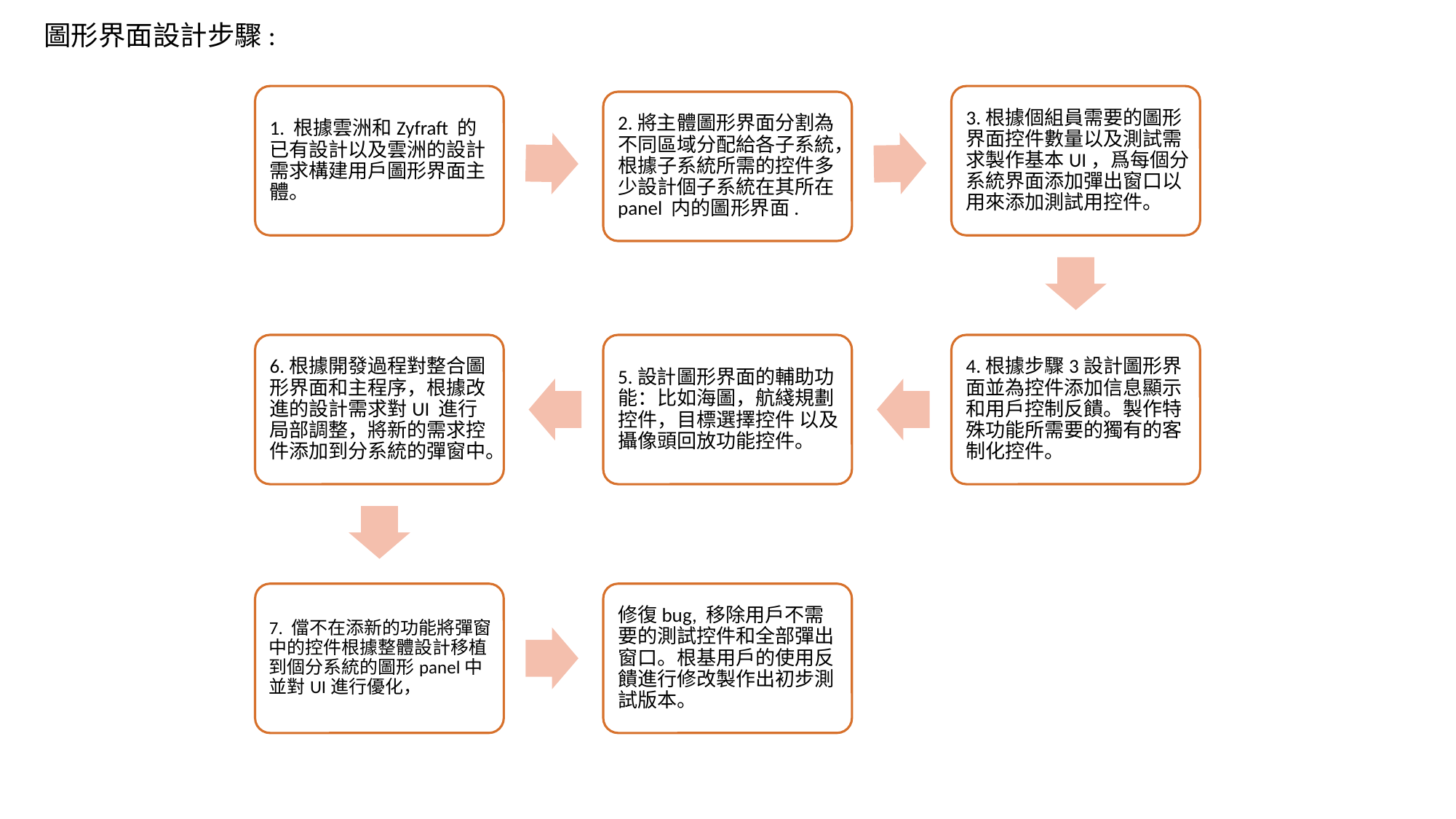

圖形界面設計步驟:
1. 根據雲洲和Zyfraft 的已有設計以及雲洲的設計需求構建用戶圖形界面主體。

2.將主體圖形界面分割為不同區域分配給各子系統，根據子系統所需的控件多少設計個子系統在其所在panel 内的圖形界面.

3.根據個組員需要的圖形界面控件數量以及測試需求製作基本UI，爲每個分系統界面添加彈出窗口以用來添加測試用控件。

4.根據步驟3設計圖形界面並為控件添加信息顯示和用戶控制反饋。製作特殊功能所需要的獨有的客制化控件。

5.設計圖形界面的輔助功能：比如海圖，航綫規劃控件，目標選擇控件 以及攝像頭回放功能控件。

6.根據開發過程對整合圖形界面和主程序，根據改進的設計需求對UI 進行局部調整，將新的需求控件添加到分系統的彈窗中。

7. 儅不在添新的功能將彈窗中的控件根據整體設計移植到個分系統的圖形panel中並對UI進行優化，

修復bug, 移除用戶不需要的測試控件和全部彈出窗口。根基用戶的使用反饋進行修改製作出初步測試版本。